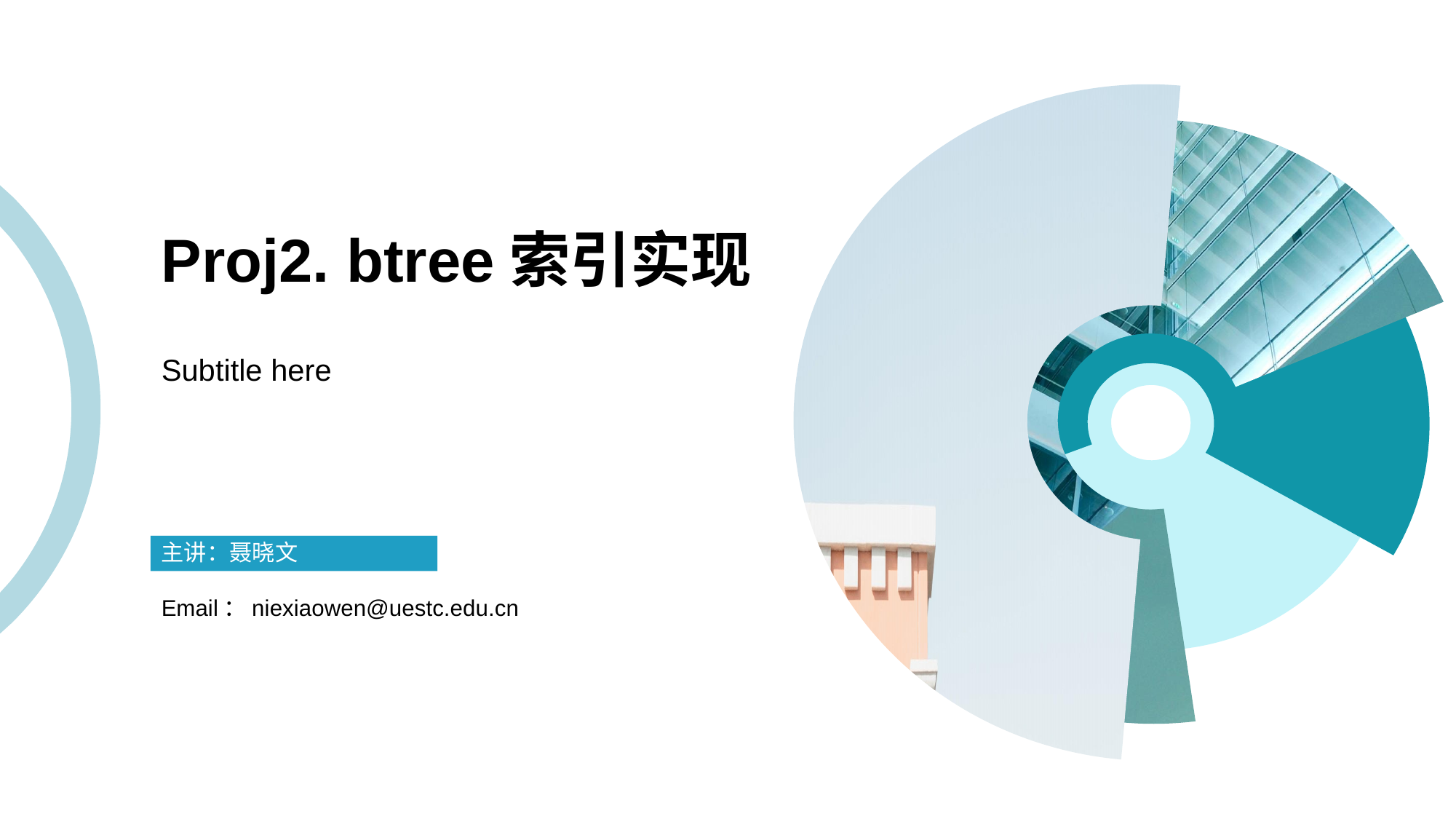

# Proj2. btree索引实现
Subtitle here
主讲：聂晓文
Email：niexiaowen@uestc.edu.cn